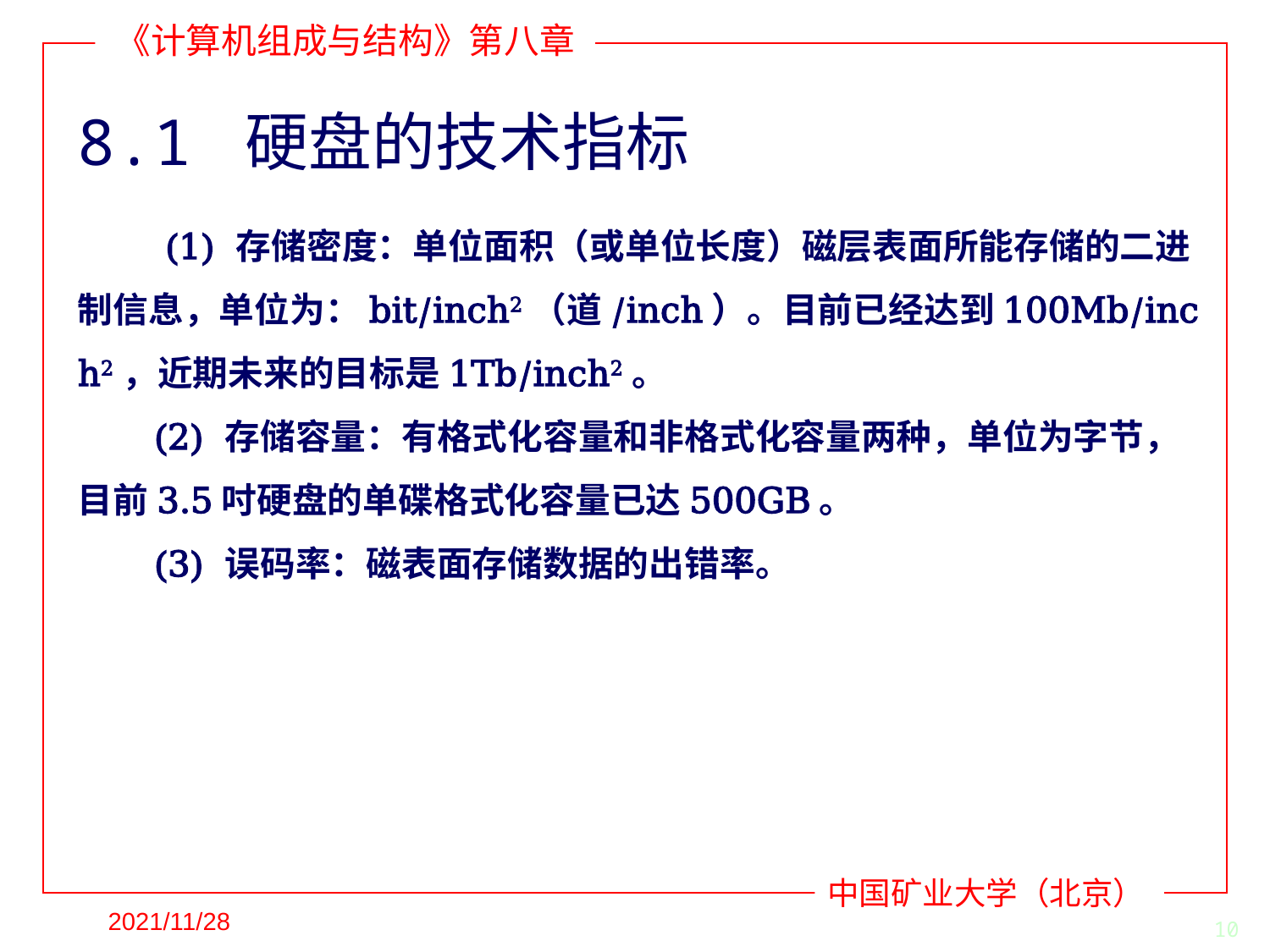

# 8.1 硬盘的技术指标
 (1) 存储密度：单位面积（或单位长度）磁层表面所能存储的二进制信息，单位为：bit/inch2（道/inch）。目前已经达到100Mb/inch2，近期未来的目标是1Tb/inch2。
(2) 存储容量：有格式化容量和非格式化容量两种，单位为字节，目前3.5吋硬盘的单碟格式化容量已达500GB。
(3) 误码率：磁表面存储数据的出错率。
2021/11/28